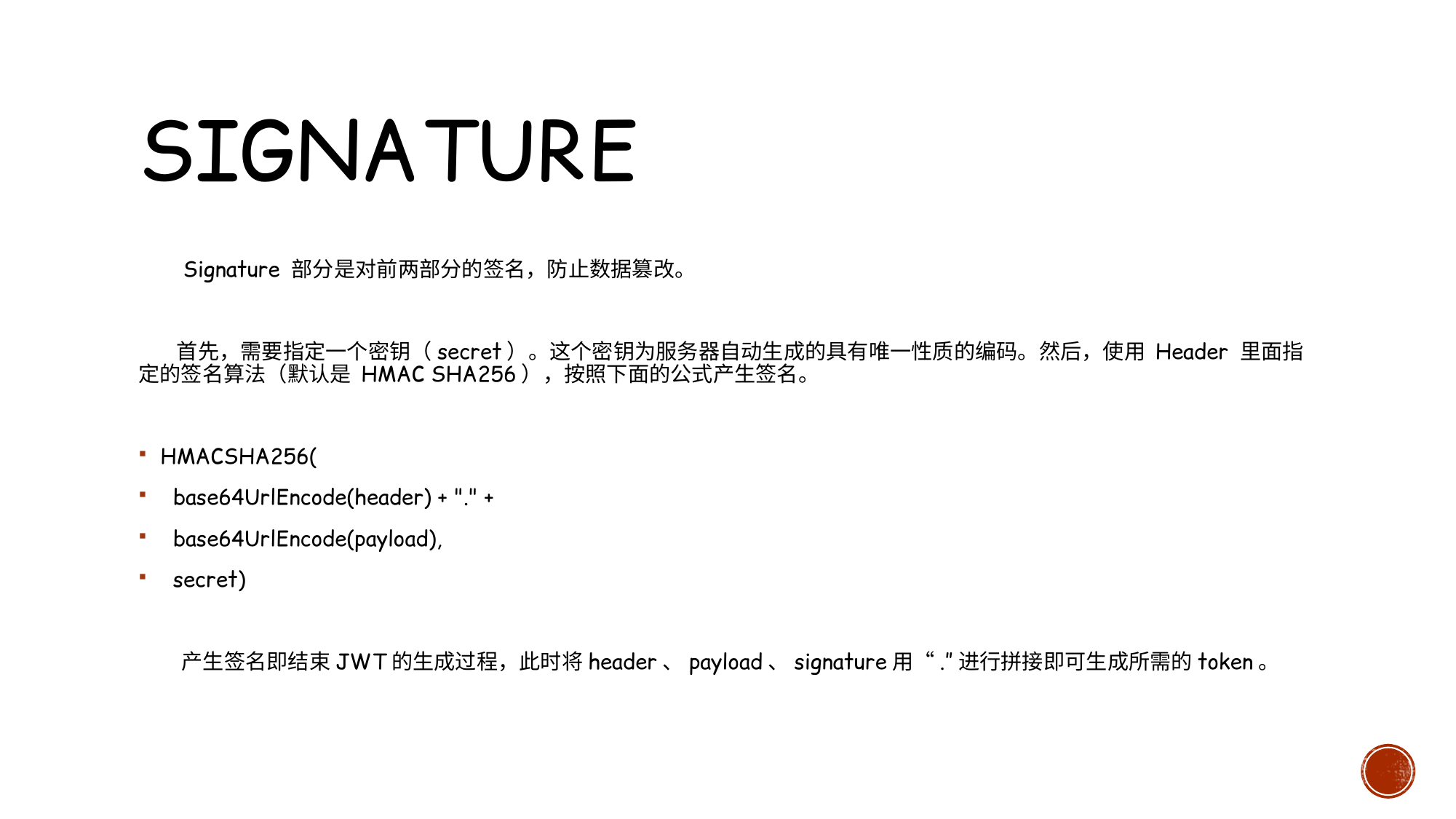

# Signature
       Signature 部分是对前两部分的签名，防止数据篡改。

       首先，需要指定一个密钥（secret）。这个密钥为服务器自动生成的具有唯一性质的编码。然后，使用 Header 里面指定的签名算法（默认是 HMAC SHA256），按照下面的公式产生签名。

HMACSHA256(
  base64UrlEncode(header) + "." +
  base64UrlEncode(payload),
  secret)

        产生签名即结束JWT的生成过程，此时将header、payload、signature用“.”进行拼接即可生成所需的token。